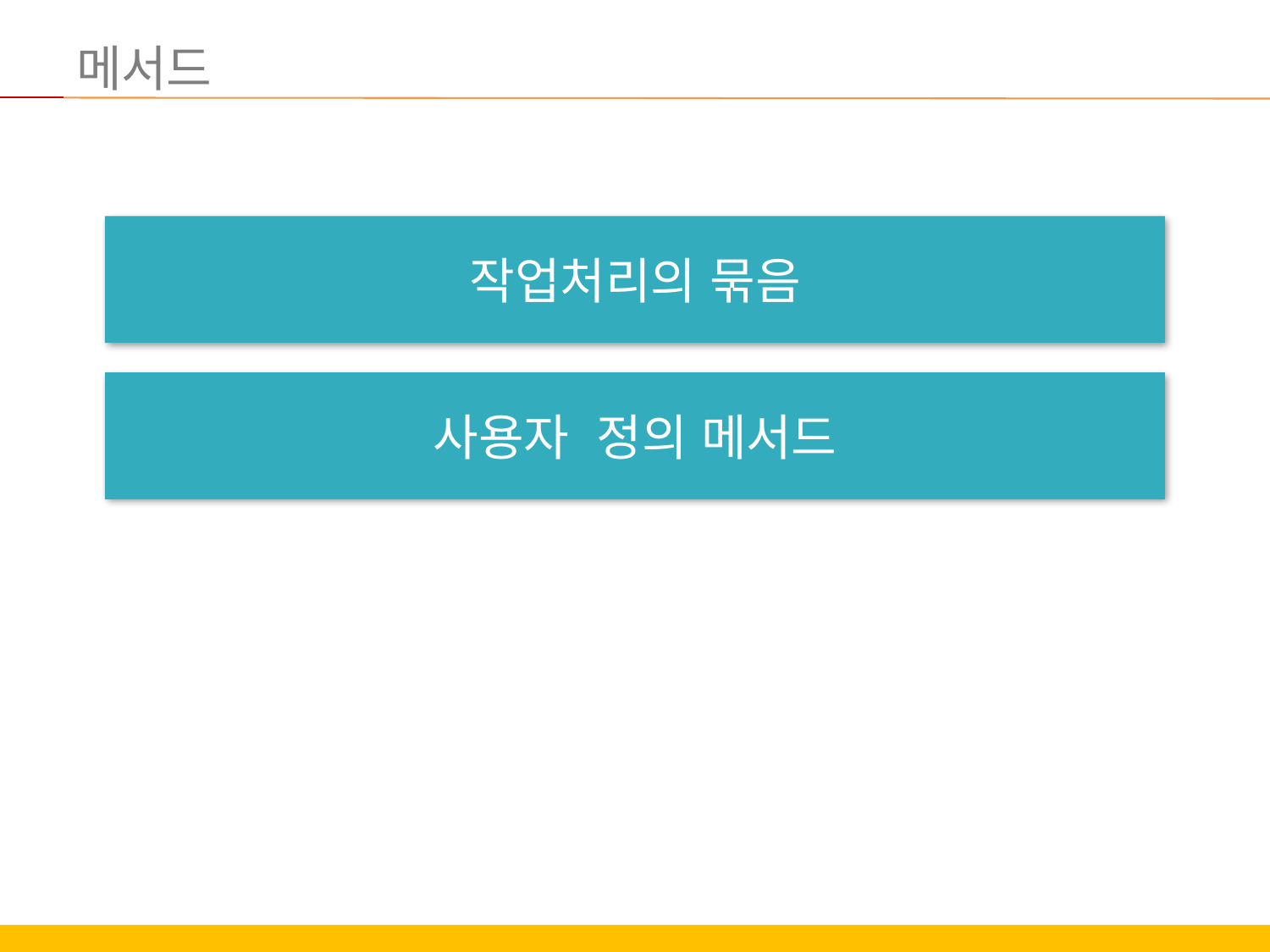

# 메서드
작업처리의 묶음
사용자  정의 메서드